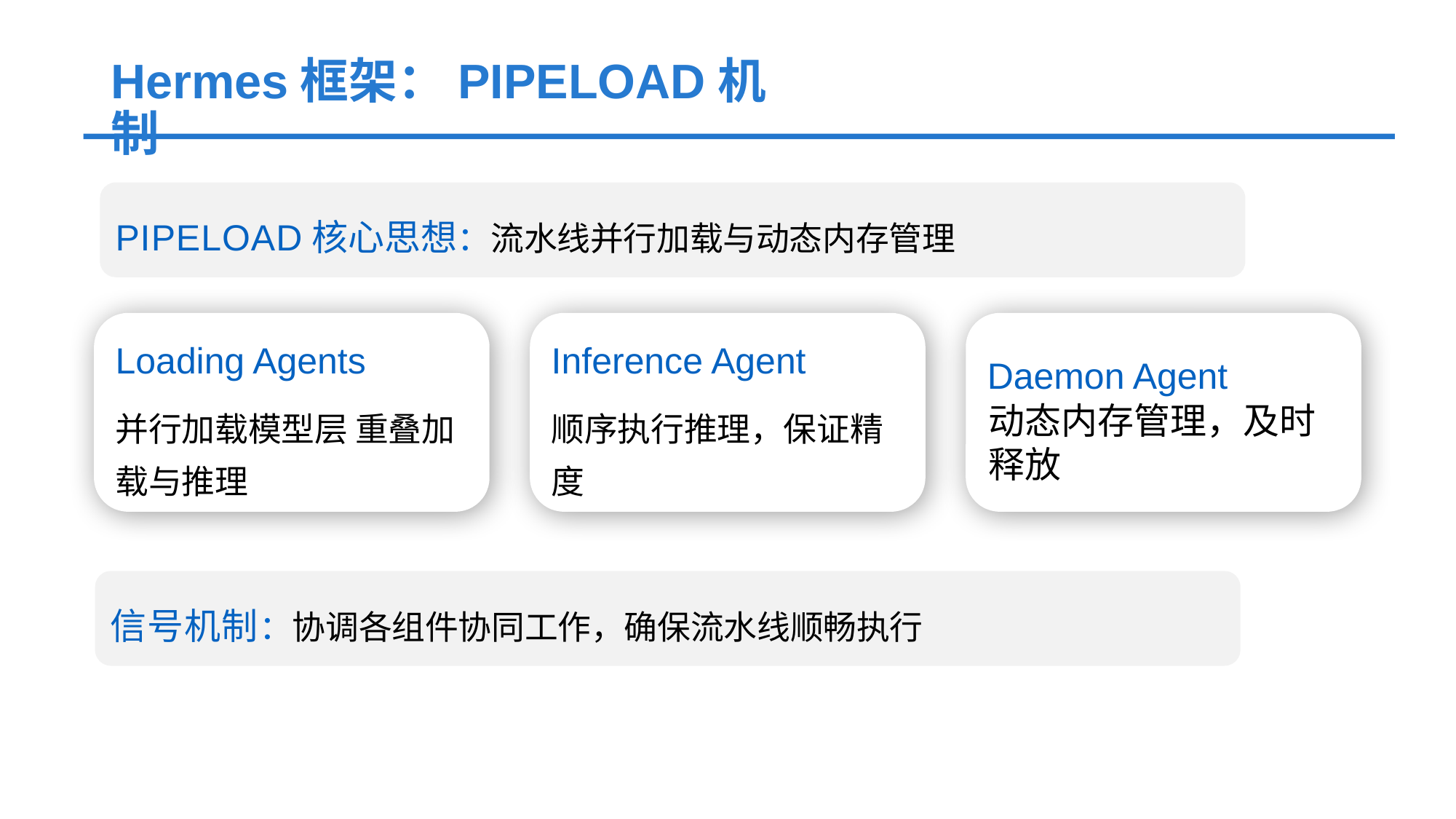

# Hermes框架：PIPELOAD机制
PIPELOAD核心思想：流水线并行加载与动态内存管理
Loading Agents
并行加载模型层 重叠加载与推理
Inference Agent
顺序执行推理，保证精度
Daemon Agent
动态内存管理，及时释放

信号机制：协调各组件协同工作，确保流水线顺畅执行